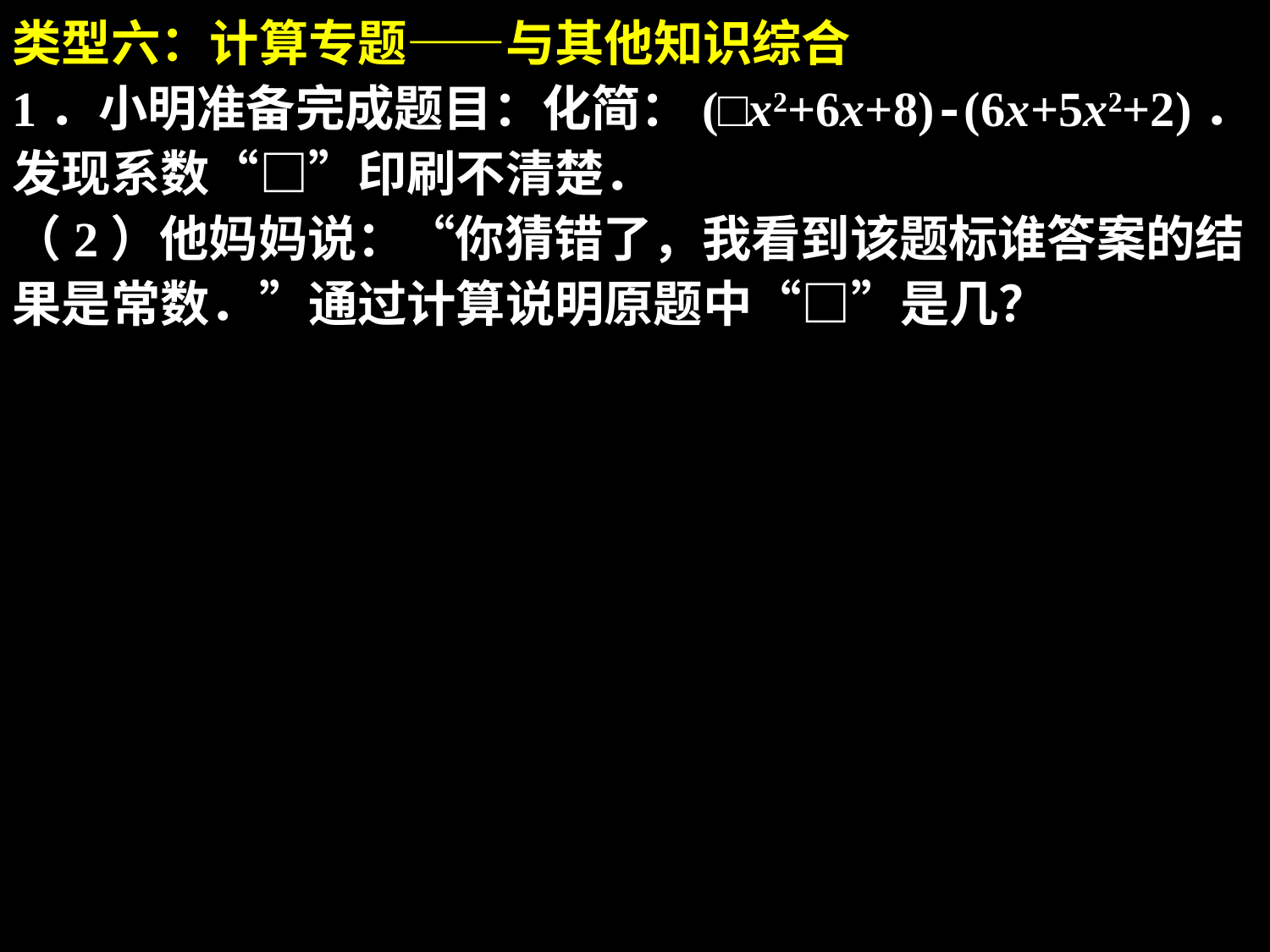

类型六：计算专题——与其他知识综合
1．小明准备完成题目：化简：(□x2+6x+8)-(6x+5x2+2)．
发现系数“□”印刷不清楚．
（2）他妈妈说：“你猜错了，我看到该题标谁答案的结果是常数．”通过计算说明原题中“□”是几？